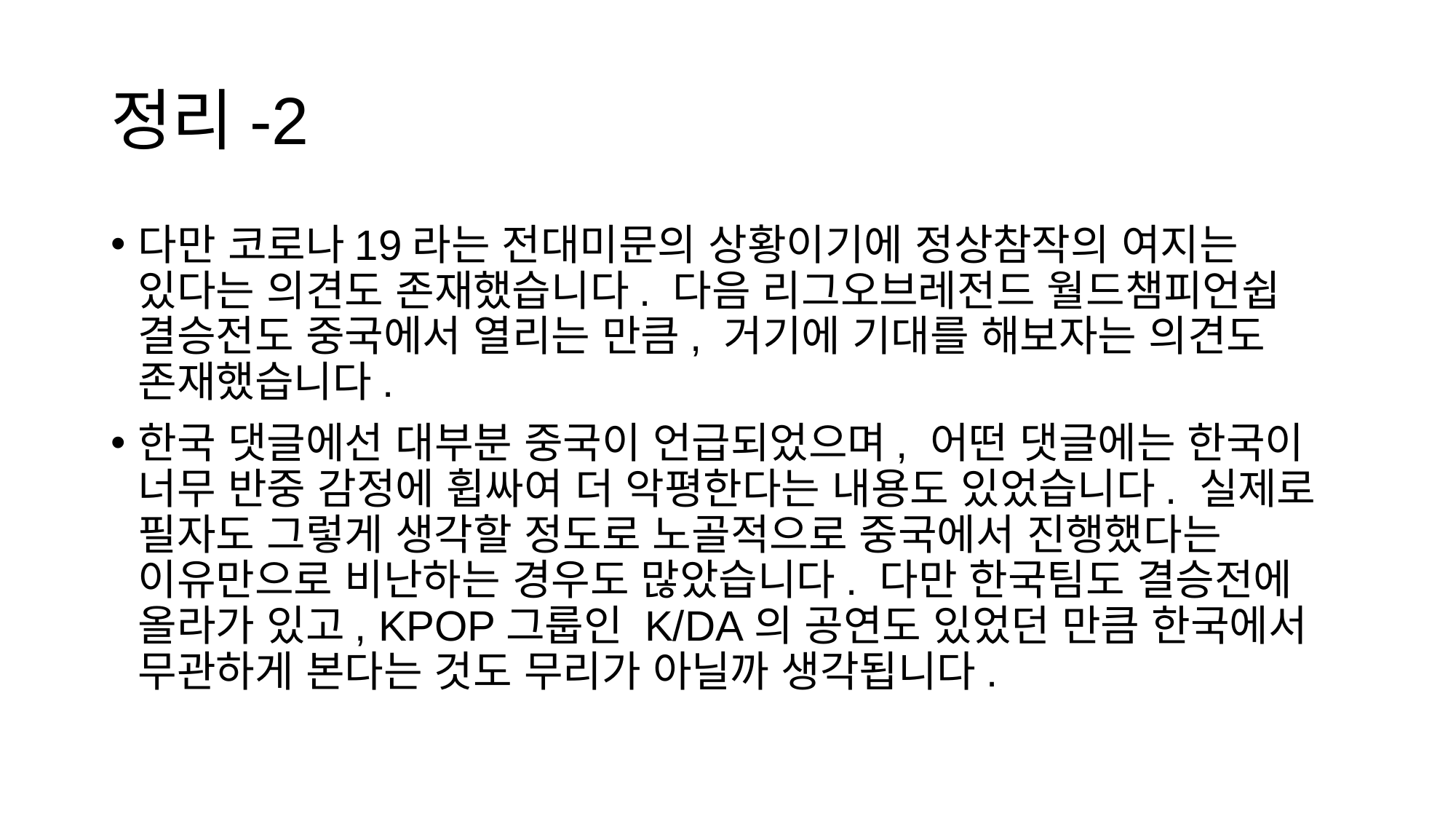

# 정리-2
다만 코로나19라는 전대미문의 상황이기에 정상참작의 여지는 있다는 의견도 존재했습니다. 다음 리그오브레전드 월드챔피언쉽 결승전도 중국에서 열리는 만큼, 거기에 기대를 해보자는 의견도 존재했습니다.
한국 댓글에선 대부분 중국이 언급되었으며, 어떤 댓글에는 한국이 너무 반중 감정에 휩싸여 더 악평한다는 내용도 있었습니다. 실제로 필자도 그렇게 생각할 정도로 노골적으로 중국에서 진행했다는 이유만으로 비난하는 경우도 많았습니다. 다만 한국팀도 결승전에 올라가 있고, KPOP그룹인 K/DA의 공연도 있었던 만큼 한국에서 무관하게 본다는 것도 무리가 아닐까 생각됩니다.